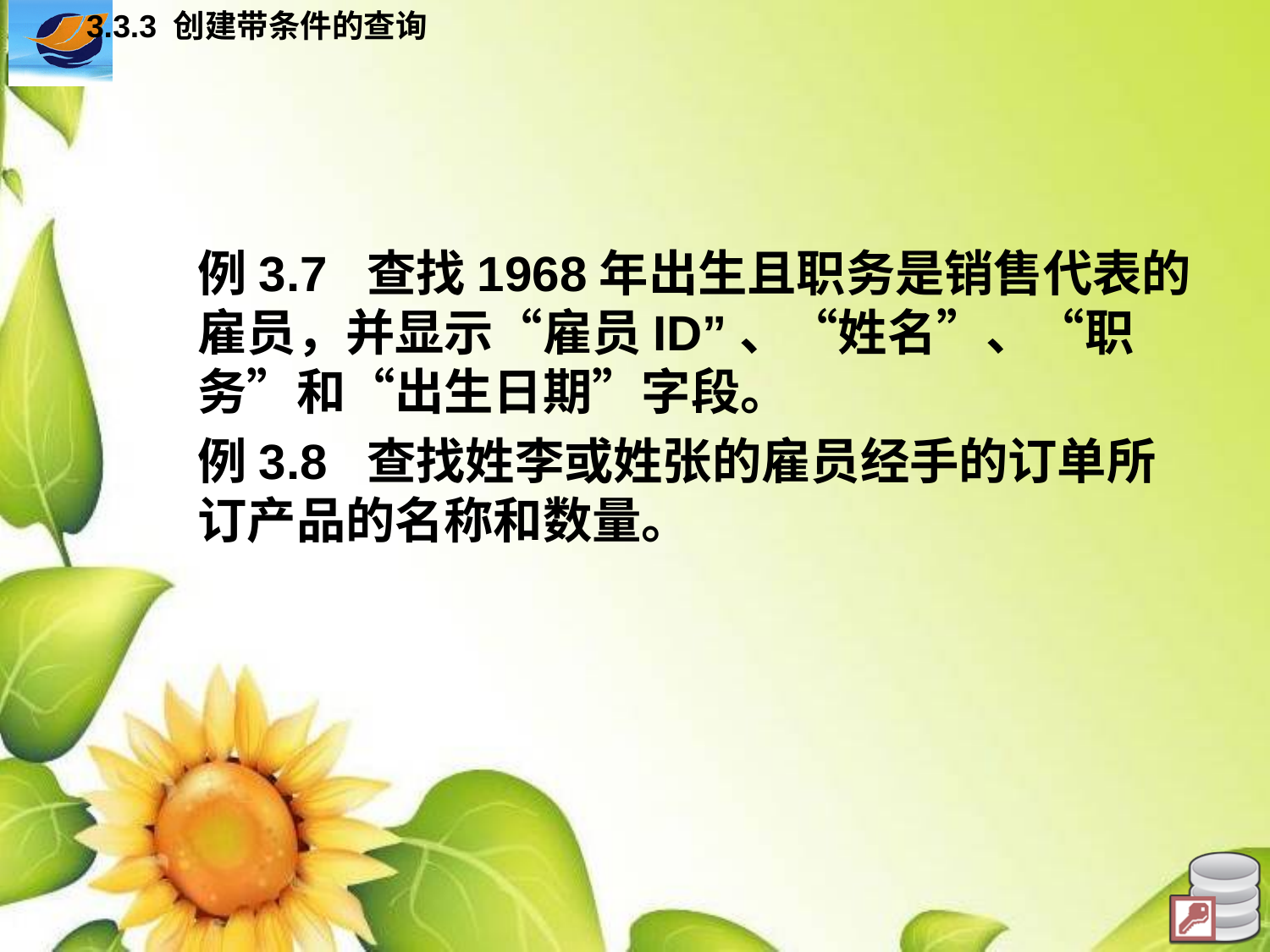

3.3.3 创建带条件的查询
例3.7  查找1968年出生且职务是销售代表的雇员，并显示“雇员ID”、“姓名”、“职务”和“出生日期”字段。
例3.8  查找姓李或姓张的雇员经手的订单所订产品的名称和数量。